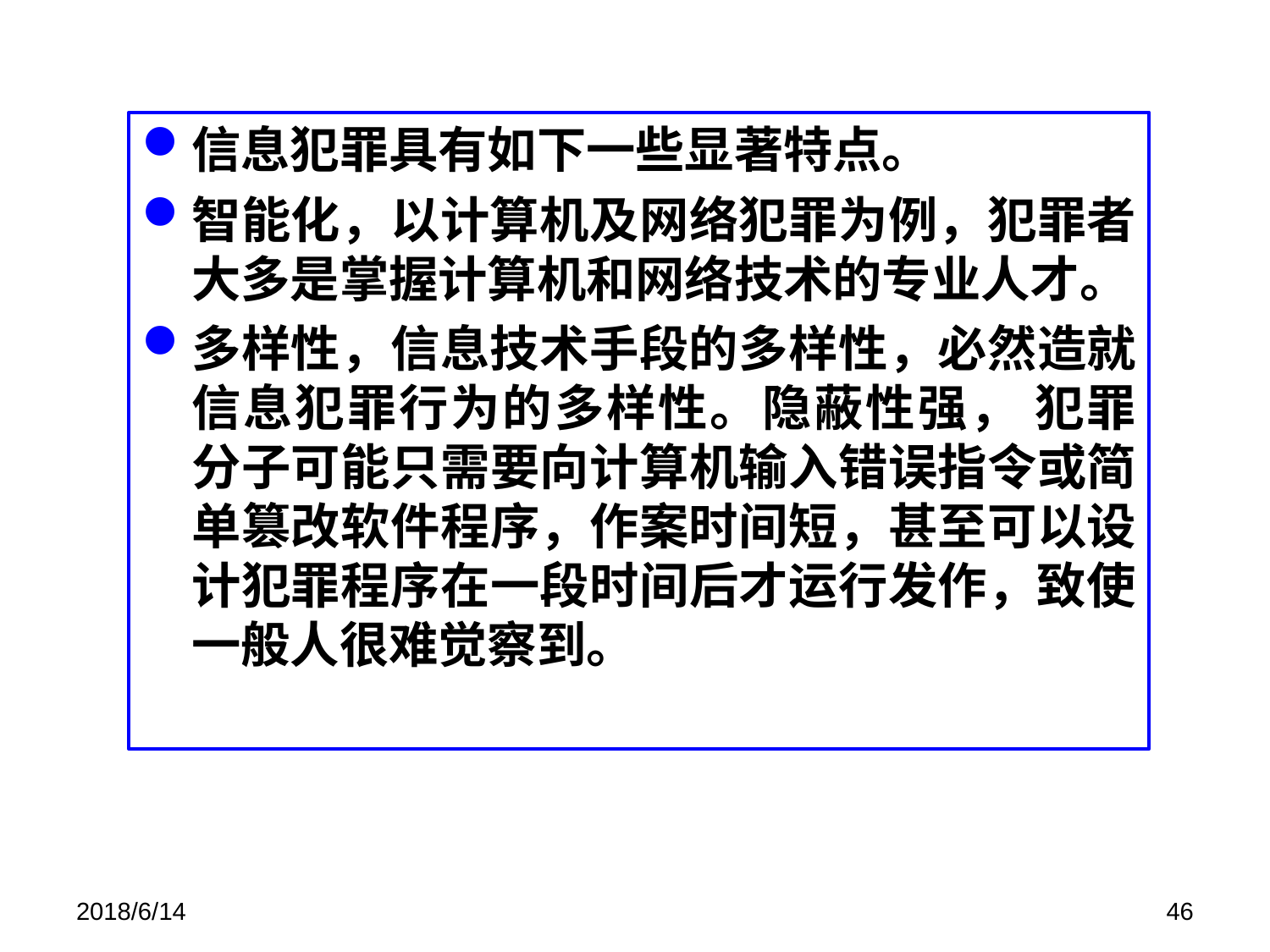

信息犯罪具有如下一些显著特点。
智能化，以计算机及网络犯罪为例，犯罪者大多是掌握计算机和网络技术的专业人才。
多样性，信息技术手段的多样性，必然造就信息犯罪行为的多样性。隐蔽性强， 犯罪分子可能只需要向计算机输入错误指令或简单篡改软件程序，作案时间短，甚至可以设计犯罪程序在一段时间后才运行发作，致使一般人很难觉察到。

2018/6/14
46